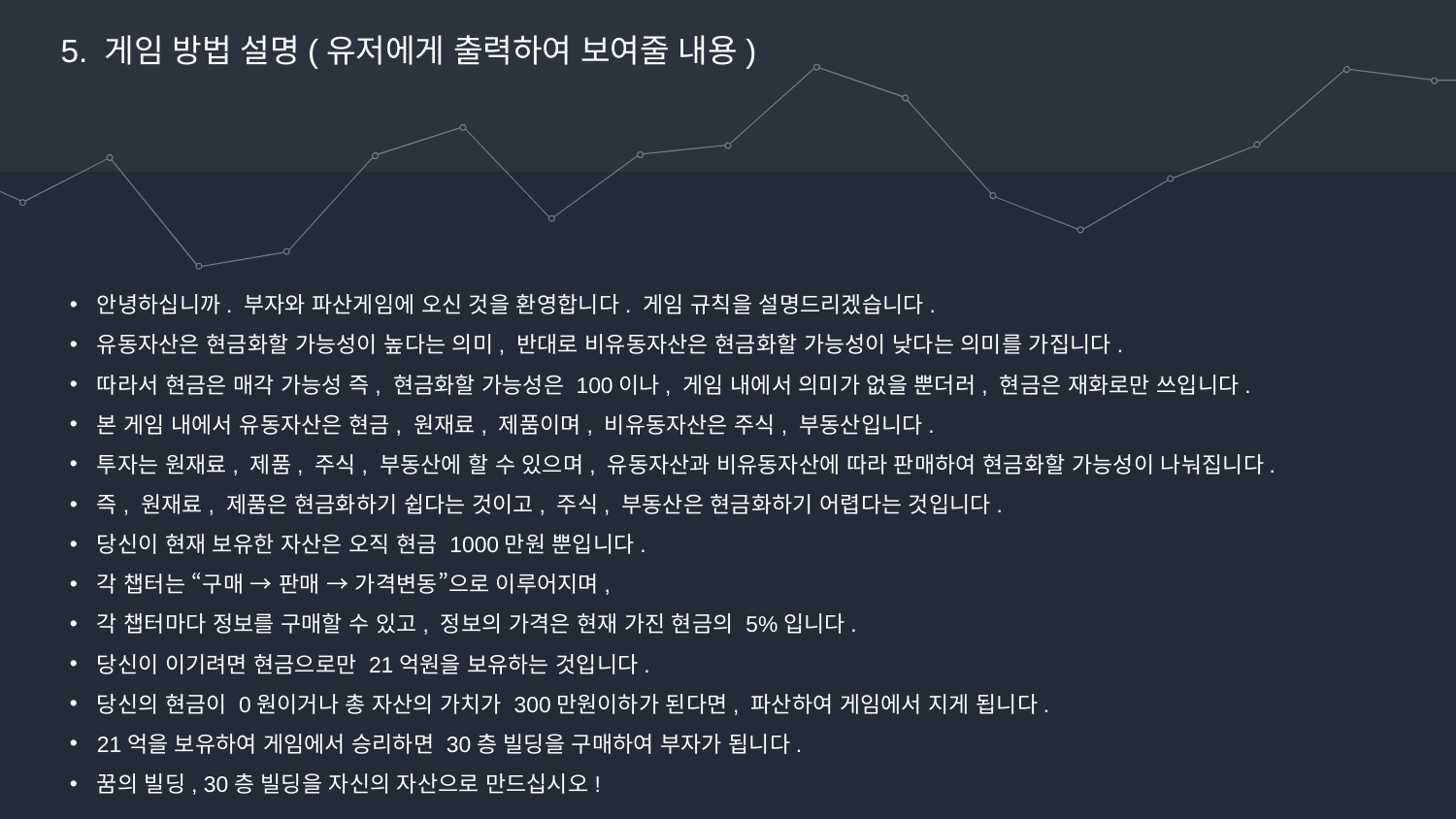

5. 게임 방법 설명(유저에게 출력하여 보여줄 내용)
안녕하십니까. 부자와 파산게임에 오신 것을 환영합니다. 게임 규칙을 설명드리겠습니다.
유동자산은 현금화할 가능성이 높다는 의미, 반대로 비유동자산은 현금화할 가능성이 낮다는 의미를 가집니다.
따라서 현금은 매각 가능성 즉, 현금화할 가능성은 100이나, 게임 내에서 의미가 없을 뿐더러, 현금은 재화로만 쓰입니다.
본 게임 내에서 유동자산은 현금, 원재료, 제품이며, 비유동자산은 주식, 부동산입니다.
투자는 원재료, 제품, 주식, 부동산에 할 수 있으며, 유동자산과 비유동자산에 따라 판매하여 현금화할 가능성이 나눠집니다.
즉, 원재료, 제품은 현금화하기 쉽다는 것이고, 주식, 부동산은 현금화하기 어렵다는 것입니다.
당신이 현재 보유한 자산은 오직 현금 1000만원 뿐입니다.
각 챕터는 “구매 → 판매 → 가격변동”으로 이루어지며,
각 챕터마다 정보를 구매할 수 있고, 정보의 가격은 현재 가진 현금의 5%입니다.
당신이 이기려면 현금으로만 21억원을 보유하는 것입니다.
당신의 현금이 0원이거나 총 자산의 가치가 300만원이하가 된다면, 파산하여 게임에서 지게 됩니다.
21억을 보유하여 게임에서 승리하면 30층 빌딩을 구매하여 부자가 됩니다.
꿈의 빌딩, 30층 빌딩을 자신의 자산으로 만드십시오!